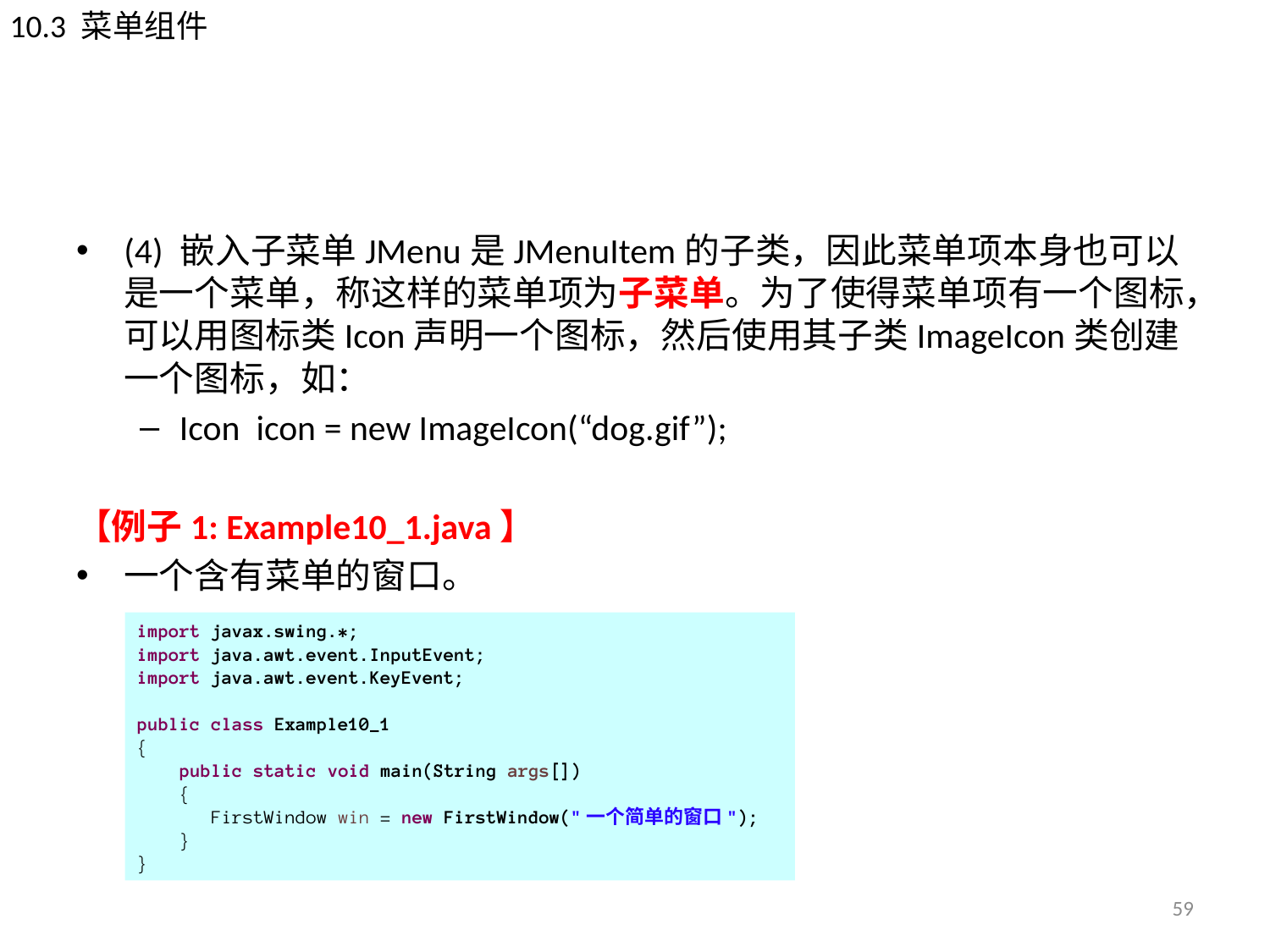

10.3 菜单组件
#
(4) 嵌入子菜单JMenu是JMenuItem的子类，因此菜单项本身也可以是一个菜单，称这样的菜单项为子菜单。为了使得菜单项有一个图标，可以用图标类Icon声明一个图标，然后使用其子类ImageIcon类创建一个图标，如：
Icon  icon = new ImageIcon(“dog.gif”);

【例子1: Example10_1.java】
一个含有菜单的窗口。
import javax.swing.*;
import java.awt.event.InputEvent;
import java.awt.event.KeyEvent;

public class Example10_1
{
    public static void main(String args[])
    {
       FirstWindow win = new FirstWindow("一个简单的窗口");
    }
}
59